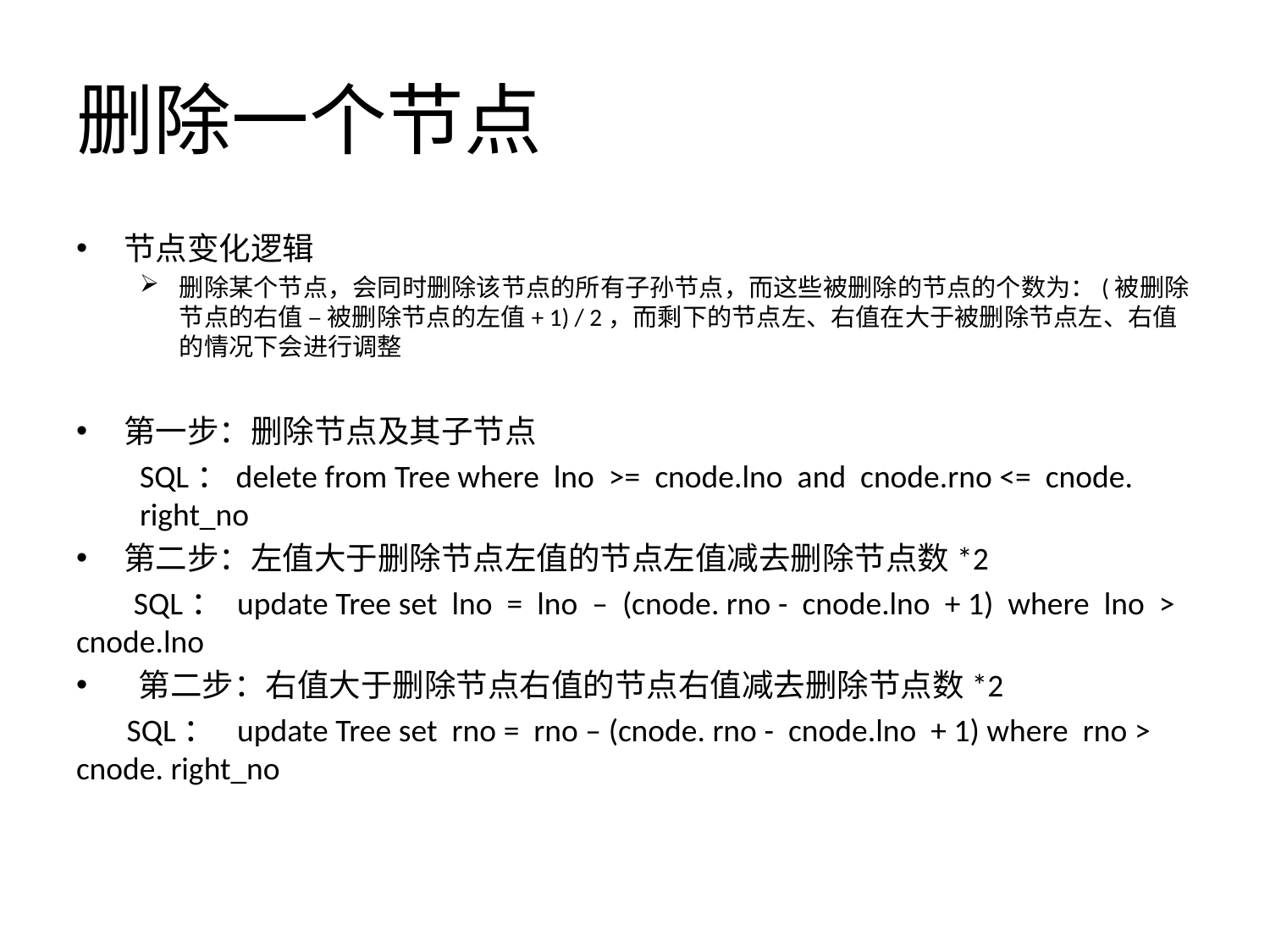

# 删除一个节点
节点变化逻辑
删除某个节点，会同时删除该节点的所有子孙节点，而这些被删除的节点的个数为：(被删除节点的右值 – 被删除节点的左值+ 1) / 2，而剩下的节点左、右值在大于被删除节点左、右值的情况下会进行调整

第一步：删除节点及其子节点
SQL：delete from Tree where  lno  >=  cnode.lno  and  cnode.rno <=  cnode. right_no
第二步：左值大于删除节点左值的节点左值减去删除节点数*2
        SQL： update Tree set  lno  =  lno  –  (cnode. rno -  cnode.lno  + 1)  where  lno  >  cnode.lno
 第二步：右值大于删除节点右值的节点右值减去删除节点数*2
       SQL：  update Tree set  rno =  rno – (cnode. rno -  cnode.lno  + 1) where  rno >  cnode. right_no